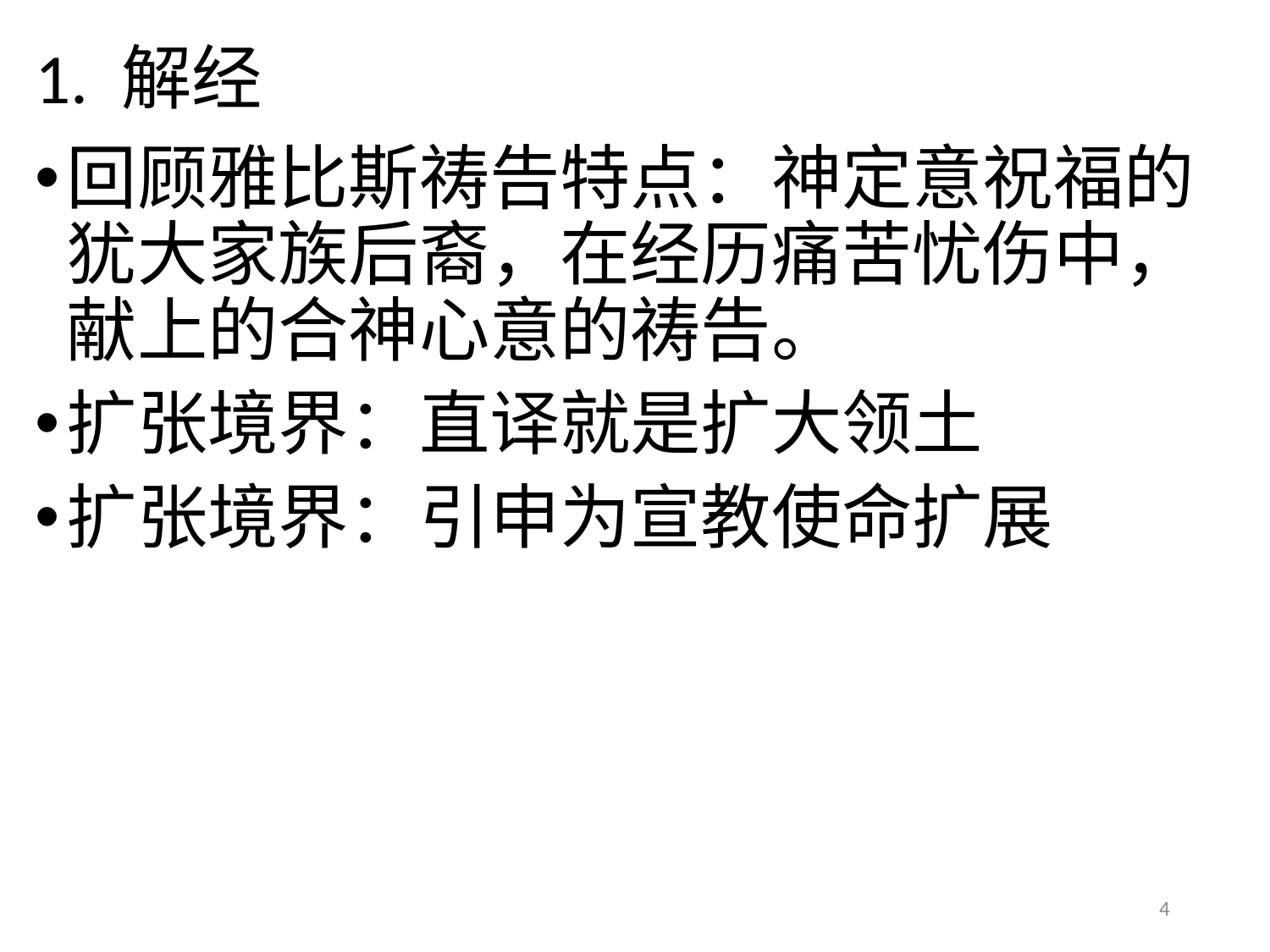

# 1. 解经
回顾雅比斯祷告特点：神定意祝福的犹大家族后裔，在经历痛苦忧伤中，献上的合神心意的祷告。
扩张境界：直译就是扩大领土
扩张境界：引申为宣教使命扩展

4